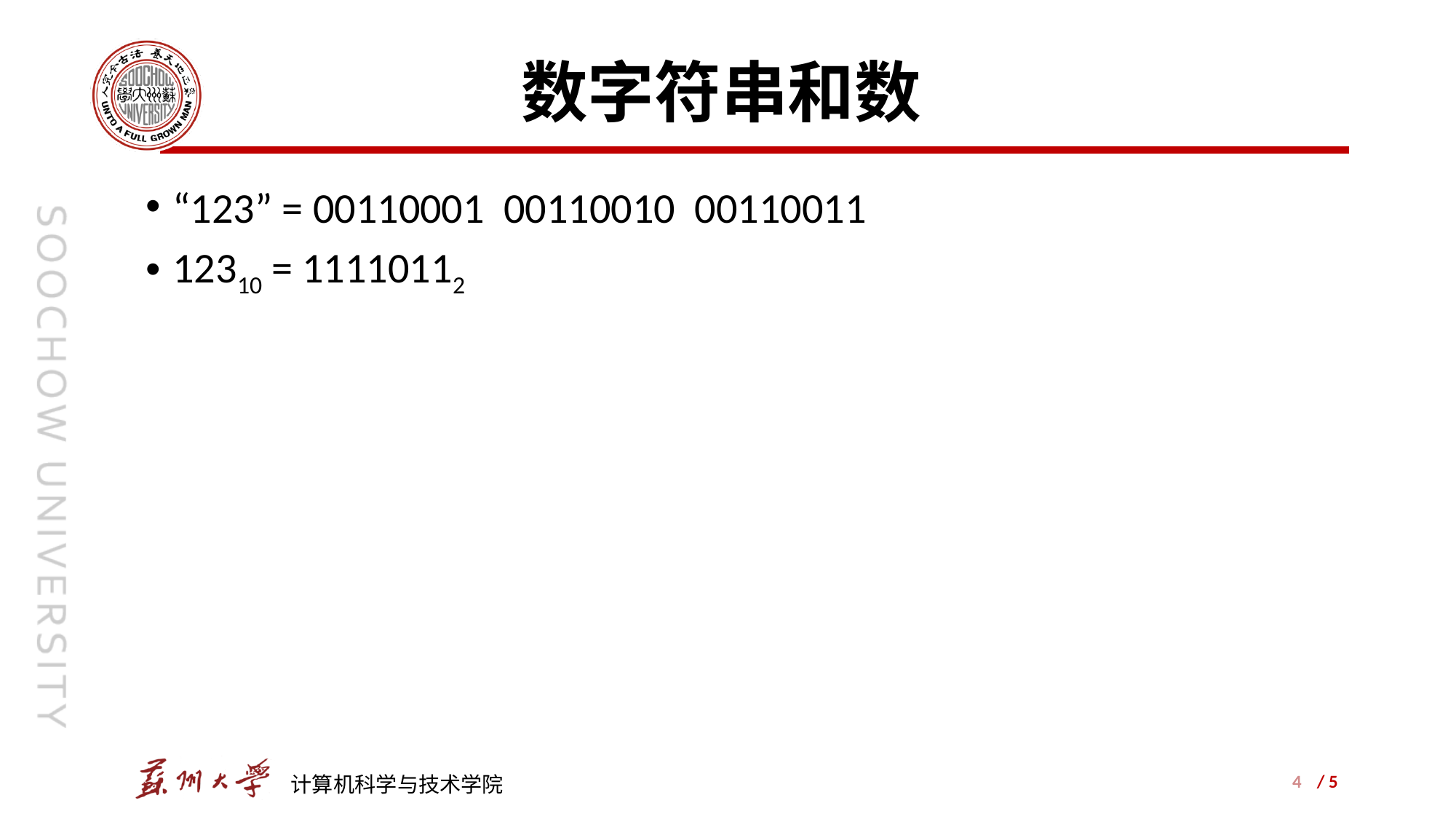

# 数字符串和数
“123” = 00110001  00110010  00110011
12310 = 11110112
4